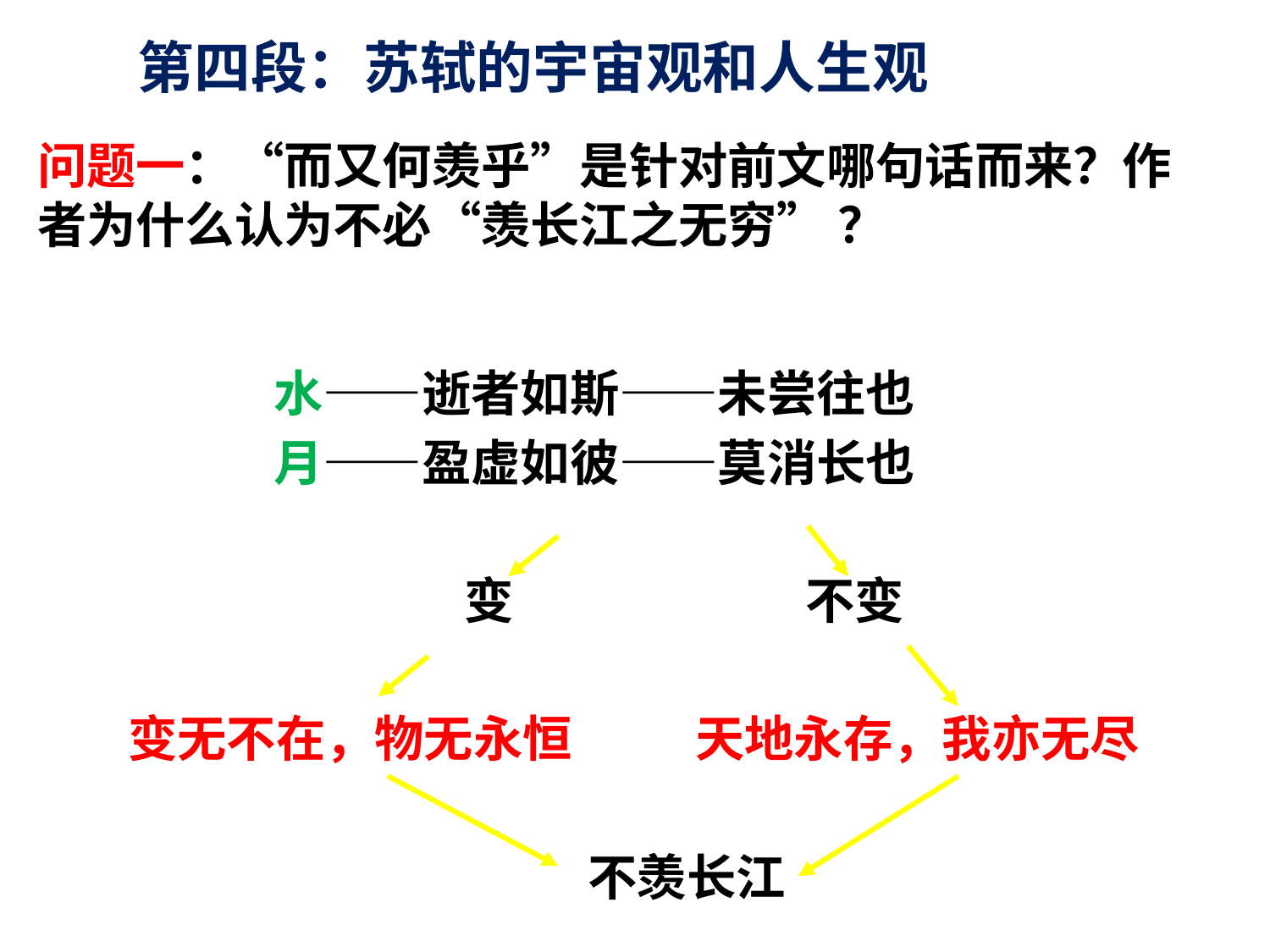

第四段：苏轼的宇宙观和人生观
问题一：“而又何羡乎”是针对前文哪句话而来？作者为什么认为不必“羡长江之无穷” ？
                水——逝者如斯——未尝往也
                月——盈虚如彼——莫消长也

                                 变                          不变

   变无不在，物无永恒           天地永存，我亦无尽

                                            不羡长江